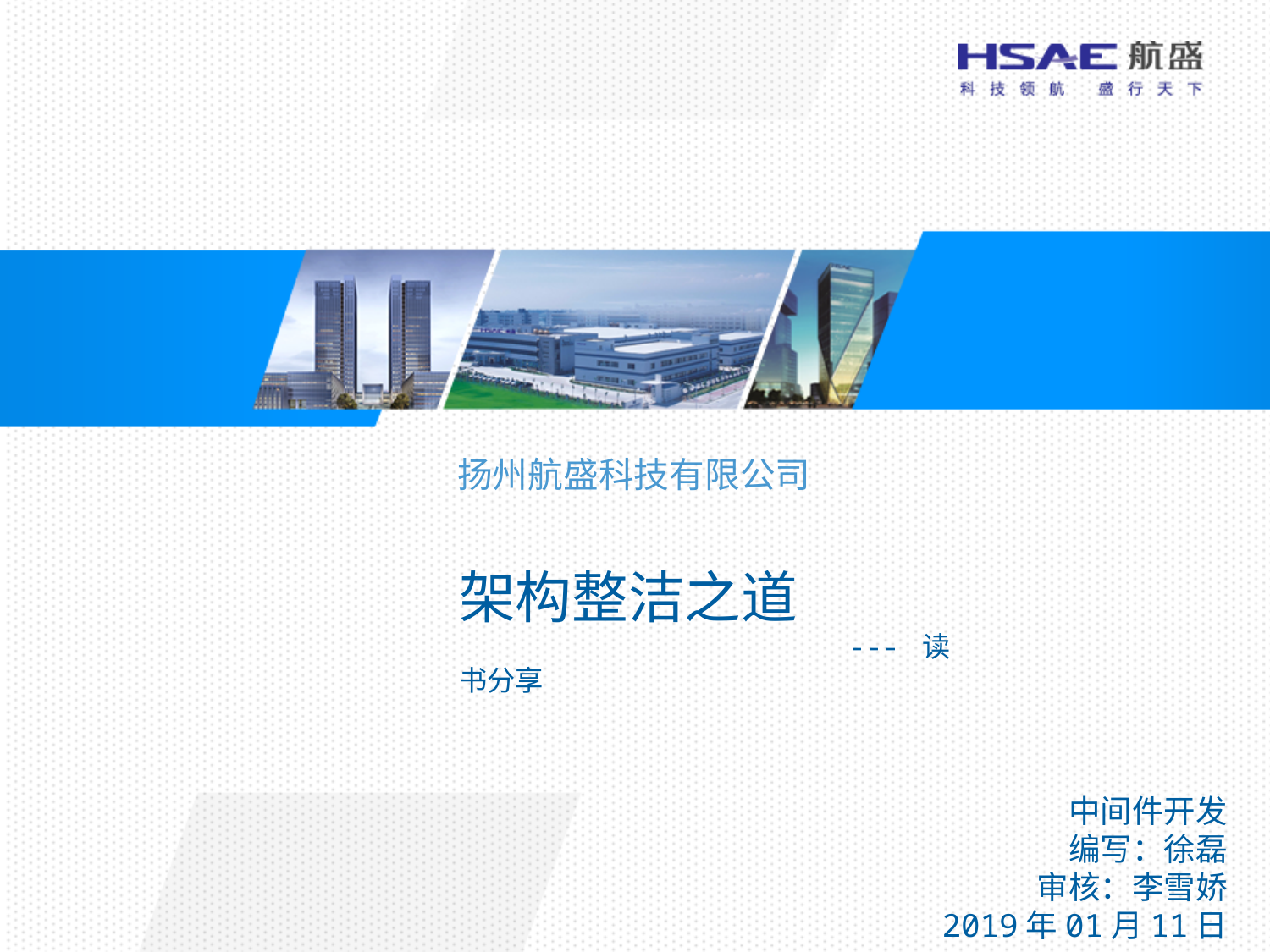

扬州航盛科技有限公司
架构整洁之道
                       --- 读书分享
中间件开发
编写：徐磊
审核：李雪娇
       2019年01月11日